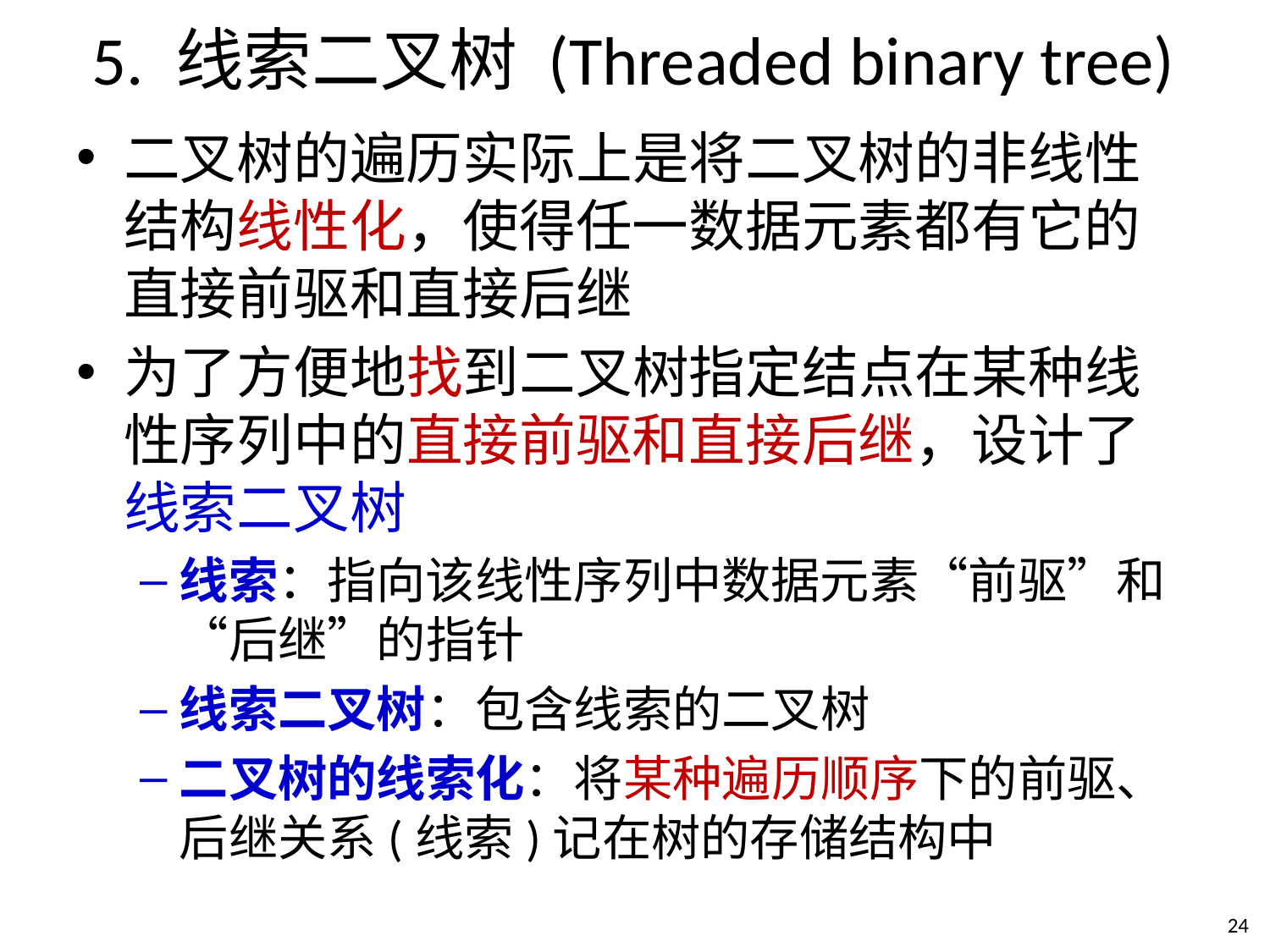

# 5. 线索二叉树 (Threaded binary tree)
二叉树的遍历实际上是将二叉树的非线性结构线性化，使得任一数据元素都有它的直接前驱和直接后继
为了方便地找到二叉树指定结点在某种线性序列中的直接前驱和直接后继，设计了线索二叉树
线索：指向该线性序列中数据元素“前驱”和“后继”的指针
线索二叉树：包含线索的二叉树
二叉树的线索化：将某种遍历顺序下的前驱、后继关系(线索)记在树的存储结构中

24